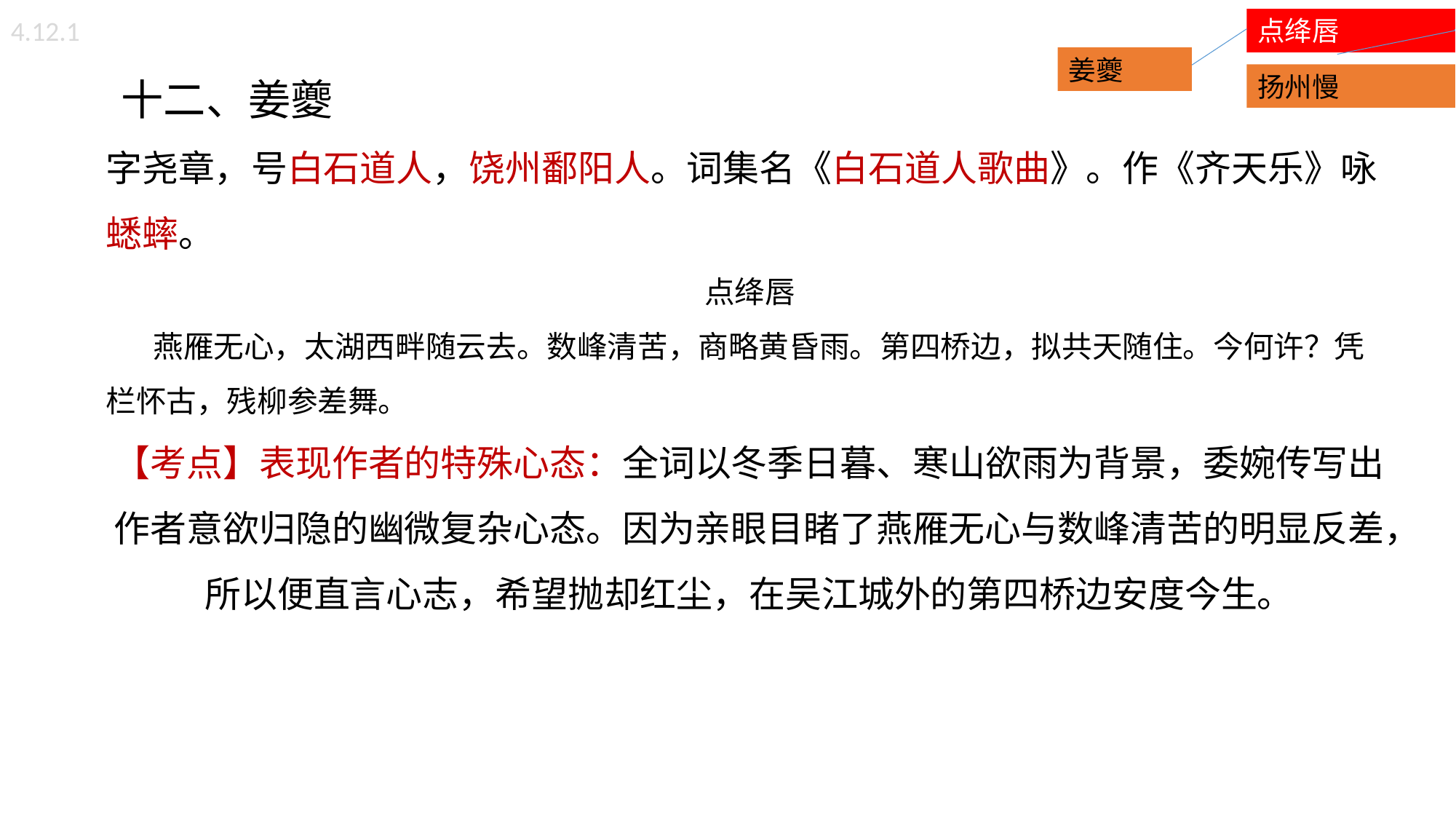

4.12.1
点绛唇
 十二、姜夔
字尧章，号白石道人，饶州鄱阳人。词集名《白石道人歌曲》。作《齐天乐》咏蟋蟀。
点绛唇
      燕雁无心，太湖西畔随云去。数峰清苦，商略黄昏雨。第四桥边，拟共天随住。今何许？凭栏怀古，残柳参差舞。
【考点】表现作者的特殊心态：全词以冬季日暮、寒山欲雨为背景，委婉传写出作者意欲归隐的幽微复杂心态。因为亲眼目睹了燕雁无心与数峰清苦的明显反差，所以便直言心志，希望抛却红尘，在吴江城外的第四桥边安度今生。
姜夔
扬州慢